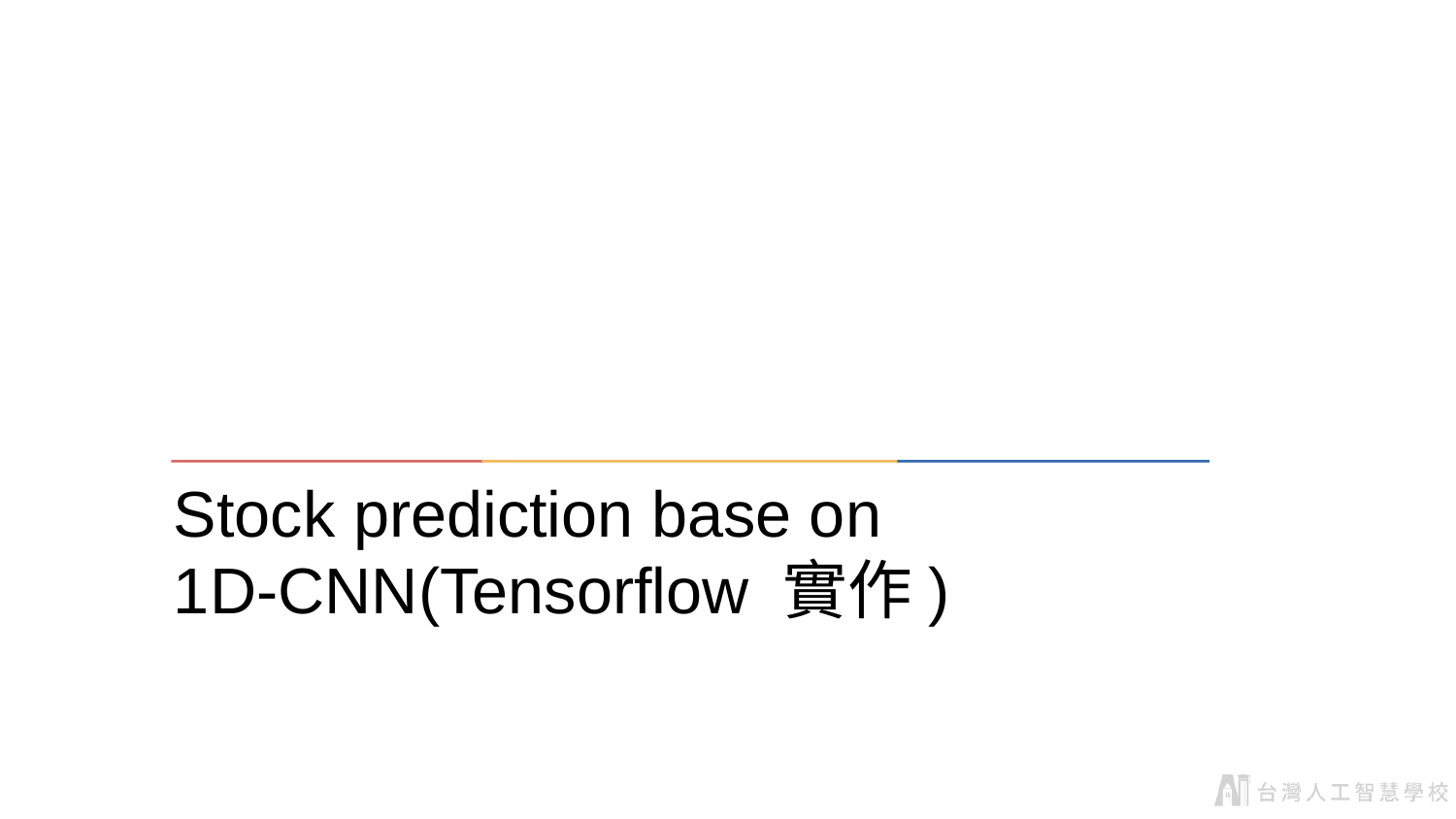

# Stock prediction base on
1D-CNN(Tensorflow 實作)